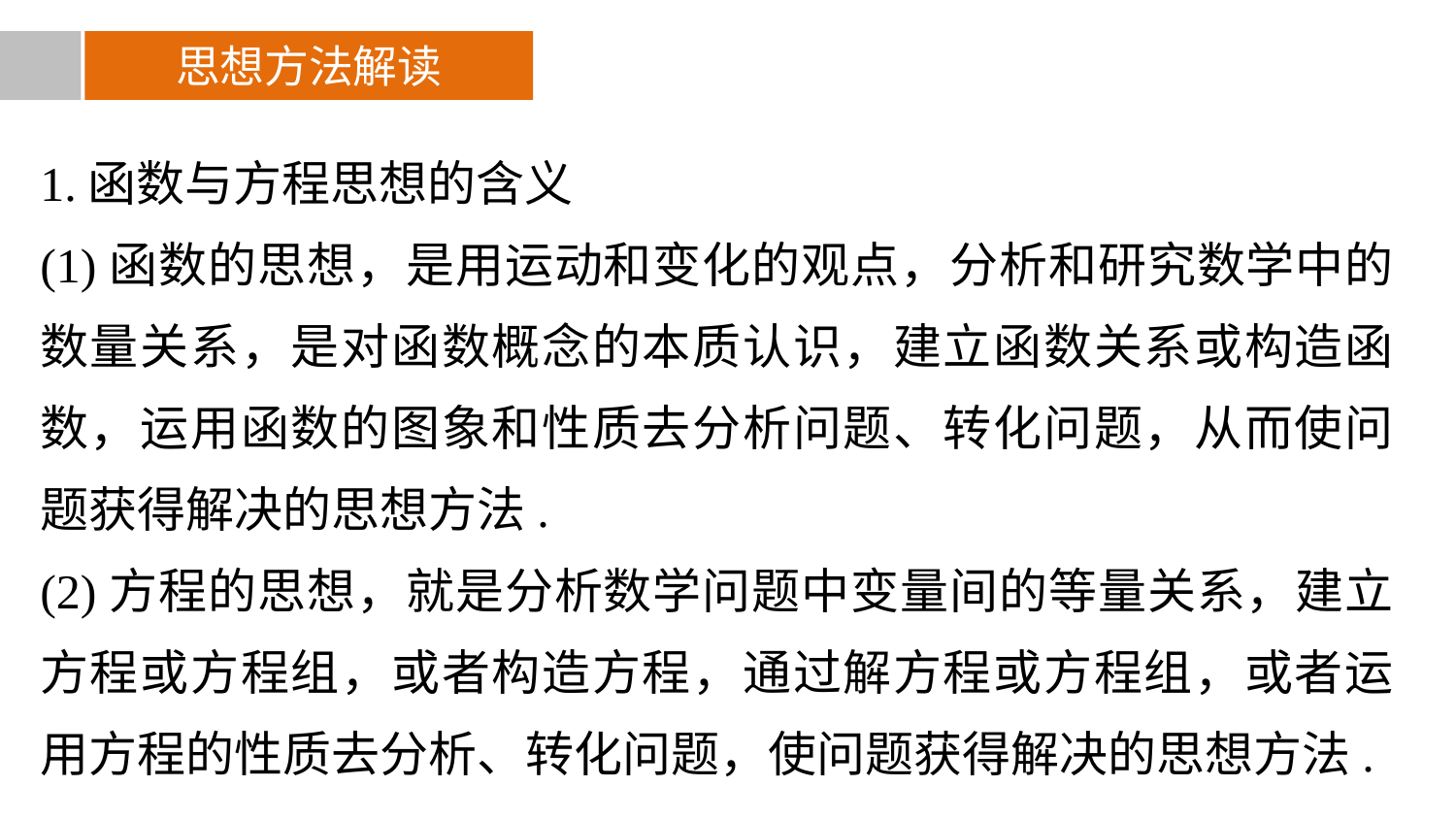

思想方法解读
1.函数与方程思想的含义
(1)函数的思想，是用运动和变化的观点，分析和研究数学中的数量关系，是对函数概念的本质认识，建立函数关系或构造函数，运用函数的图象和性质去分析问题、转化问题，从而使问题获得解决的思想方法.
(2)方程的思想，就是分析数学问题中变量间的等量关系，建立方程或方程组，或者构造方程，通过解方程或方程组，或者运用方程的性质去分析、转化问题，使问题获得解决的思想方法.